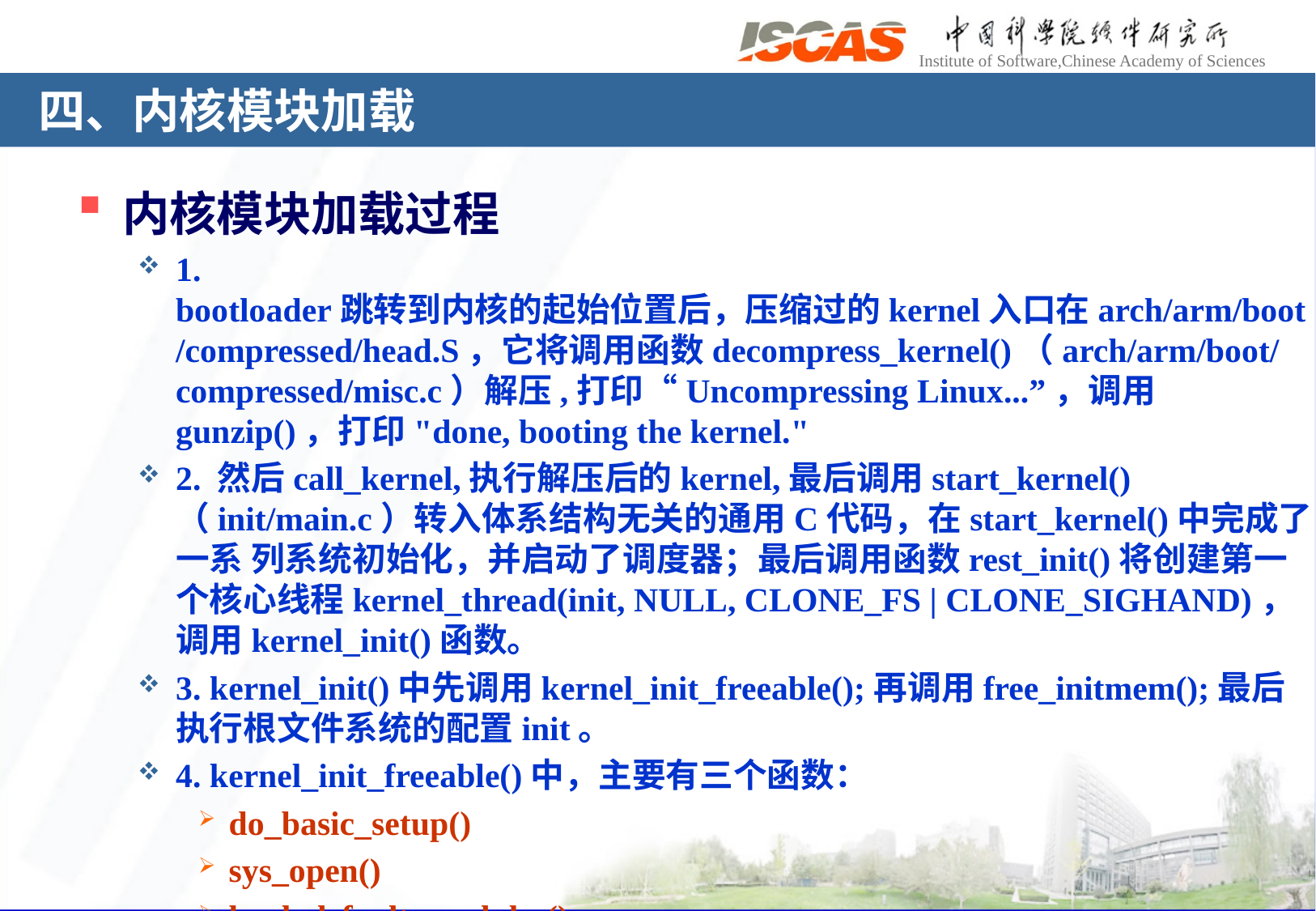

# 四、内核模块加载
内核模块加载过程
1. bootloader跳转到内核的起始位置后，压缩过的kernel入口在arch/arm/boot/compressed/head.S，它将调用函数decompress_kernel()（arch/arm/boot/compressed/misc.c）解压,打印“Uncompressing Linux...”，调用gunzip()，打印"done, booting the kernel."
2. 然后call_kernel,执行解压后的kernel,最后调用start_kernel() （init/main.c）转入体系结构无关的通用C代码，在start_kernel()中完成了一系 列系统初始化，并启动了调度器；最后调用函数rest_init()将创建第一个核心线程kernel_thread(init, NULL, CLONE_FS | CLONE_SIGHAND)，调用kernel_init()函数。
3. kernel_init()中先调用kernel_init_freeable();再调用free_initmem();最后执行根文件系统的配置init。
4. kernel_init_freeable()中，主要有三个函数：
do_basic_setup()
sys_open()
load_default_modules()